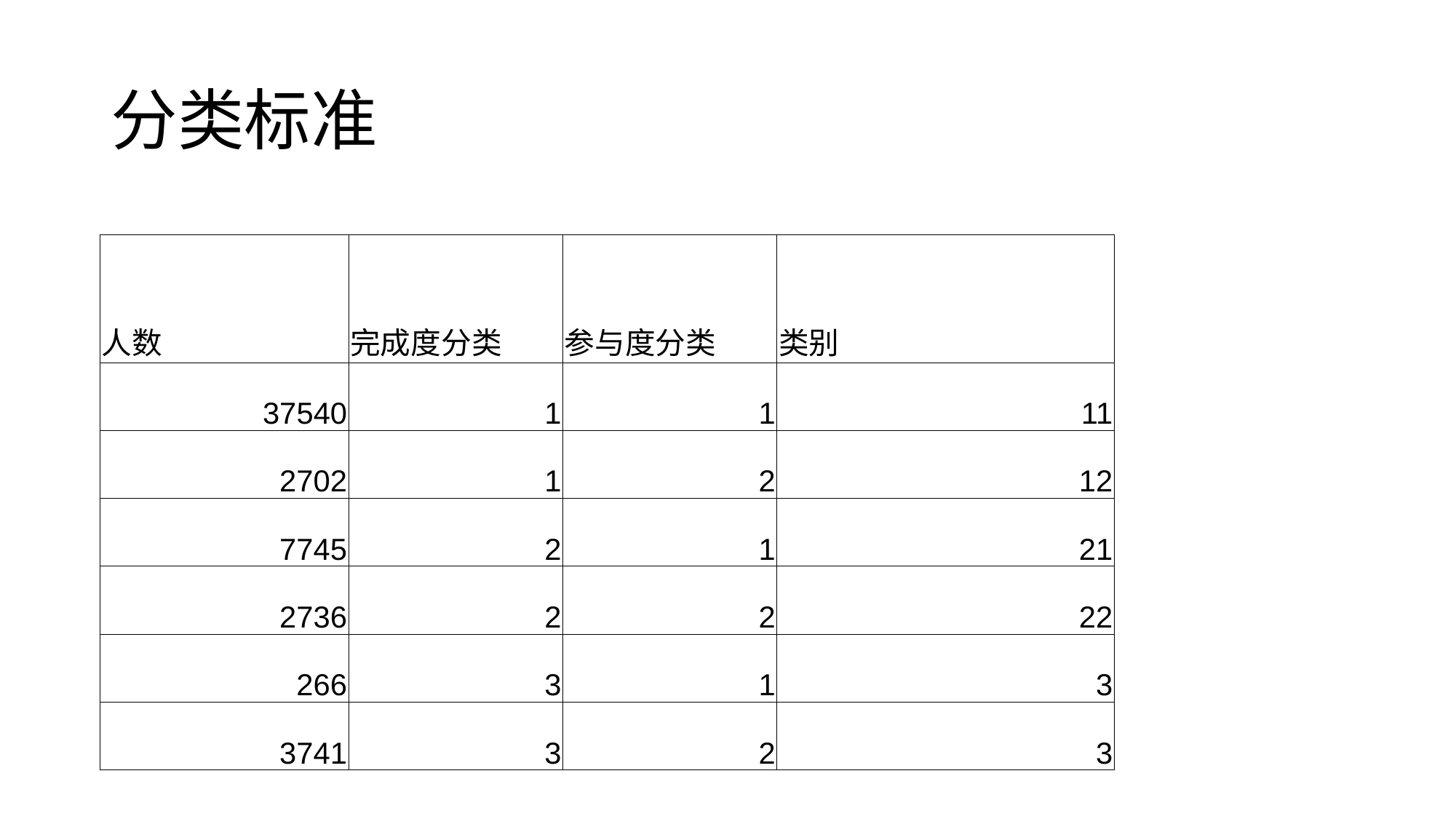

# 分类标准
| 人数 | 完成度分类 | 参与度分类 | 类别 |
| --- | --- | --- | --- |
| 37540 | 1 | 1 | 11 |
| 2702 | 1 | 2 | 12 |
| 7745 | 2 | 1 | 21 |
| 2736 | 2 | 2 | 22 |
| 266 | 3 | 1 | 3 |
| 3741 | 3 | 2 | 3 |